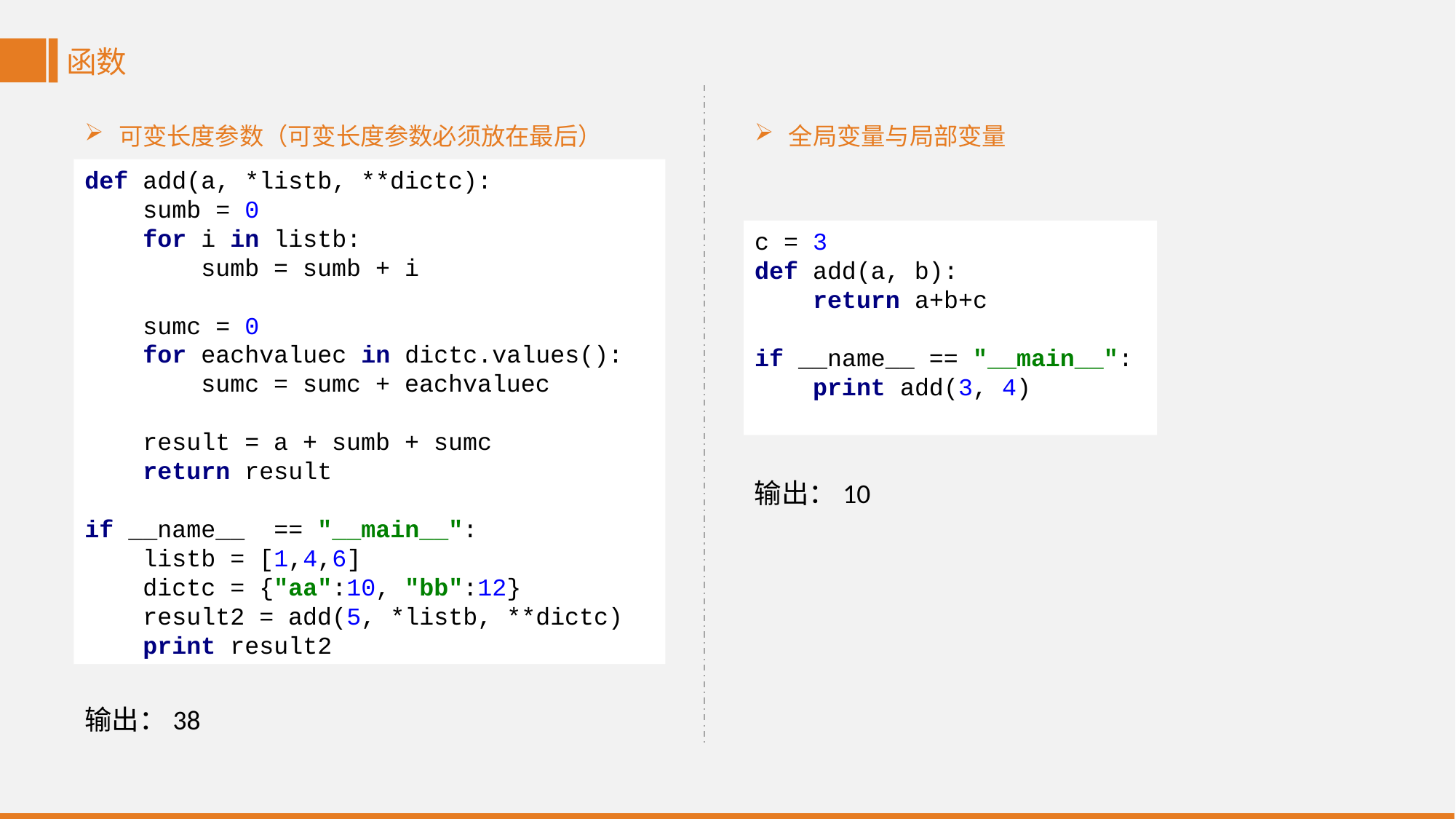

函数

全局变量与局部变量
可变长度参数（可变长度参数必须放在最后）
def add(a, *listb, **dictc):
    sumb = 0
    for i in listb:
        sumb = sumb + i
    sumc = 0
    for eachvaluec in dictc.values():
        sumc = sumc + eachvaluec
    result = a + sumb + sumc
    return result
if __name__  == "__main__":
    listb = [1,4,6]
    dictc = {"aa":10, "bb":12}
    result2 = add(5, *listb, **dictc)
    print result2
c = 3
def add(a, b):
    return a+b+c
if __name__ == "__main__":
    print add(3, 4)
输出：10
输出：38